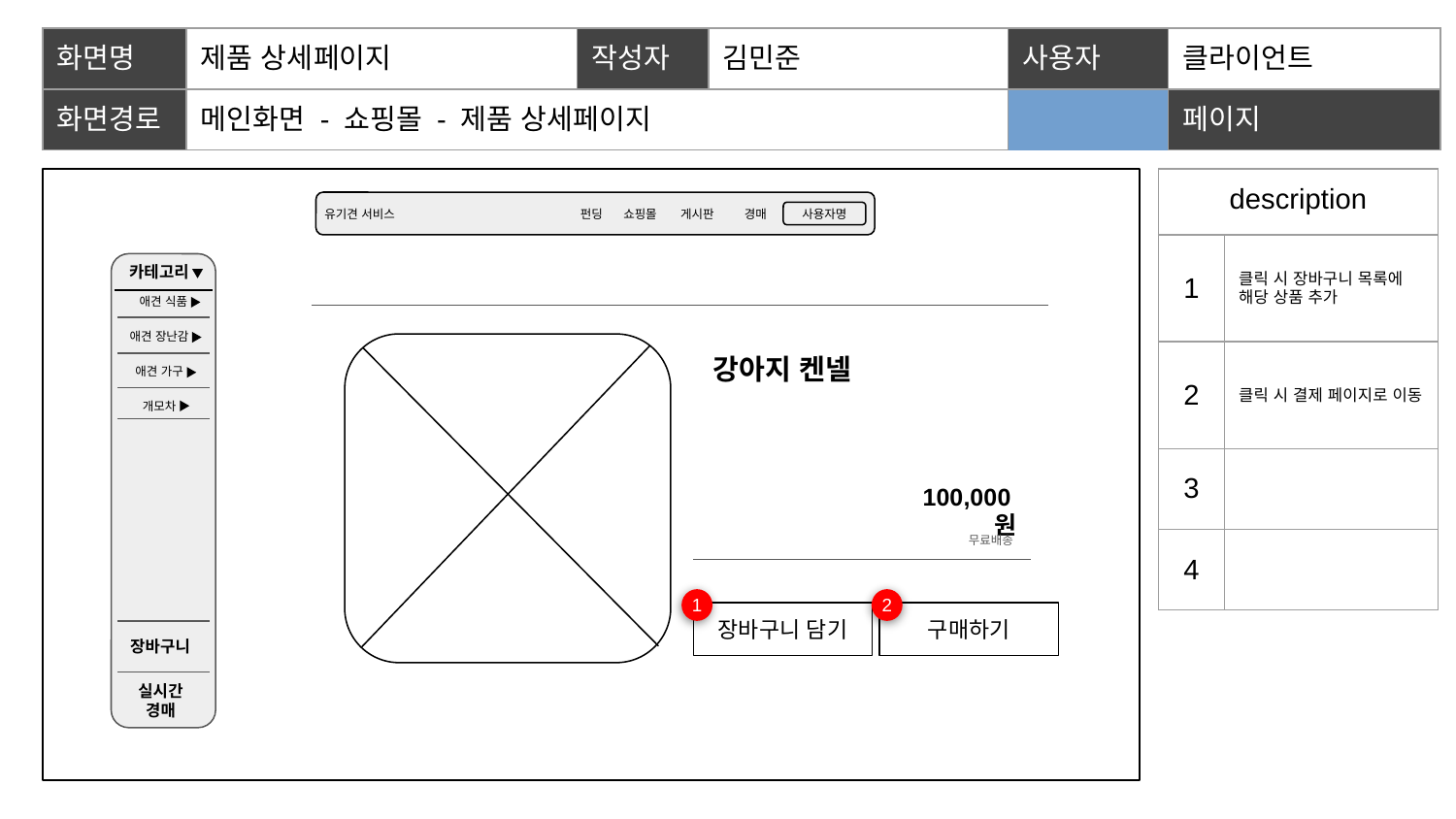

| 화면명 | 제품 상세페이지 | 작성자 | 김민준 |  | 사용자 | 클라이언트 |
| --- | --- | --- | --- | --- | --- | --- |
| 화면경로 | 메인화면 - 쇼핑몰 - 제품 상세페이지 |  |  |  | 페이지 | 8 |

| description |  |
| --- | --- |
| 1 | 클릭 시 장바구니 목록에 해당 상품 추가 |
| 2 | 클릭 시 결제 페이지로 이동 |
| 3 |  |
| 4 |  |

유기견 서비스
펀딩
쇼핑몰
게시판
경매
사용자명

카테고리

애견 식품

애견 장난감

강아지 켄넬
애견 가구

개모차

100,000원
무료배송
1
2
장바구니 담기
구매하기
장바구니
실시간 경매